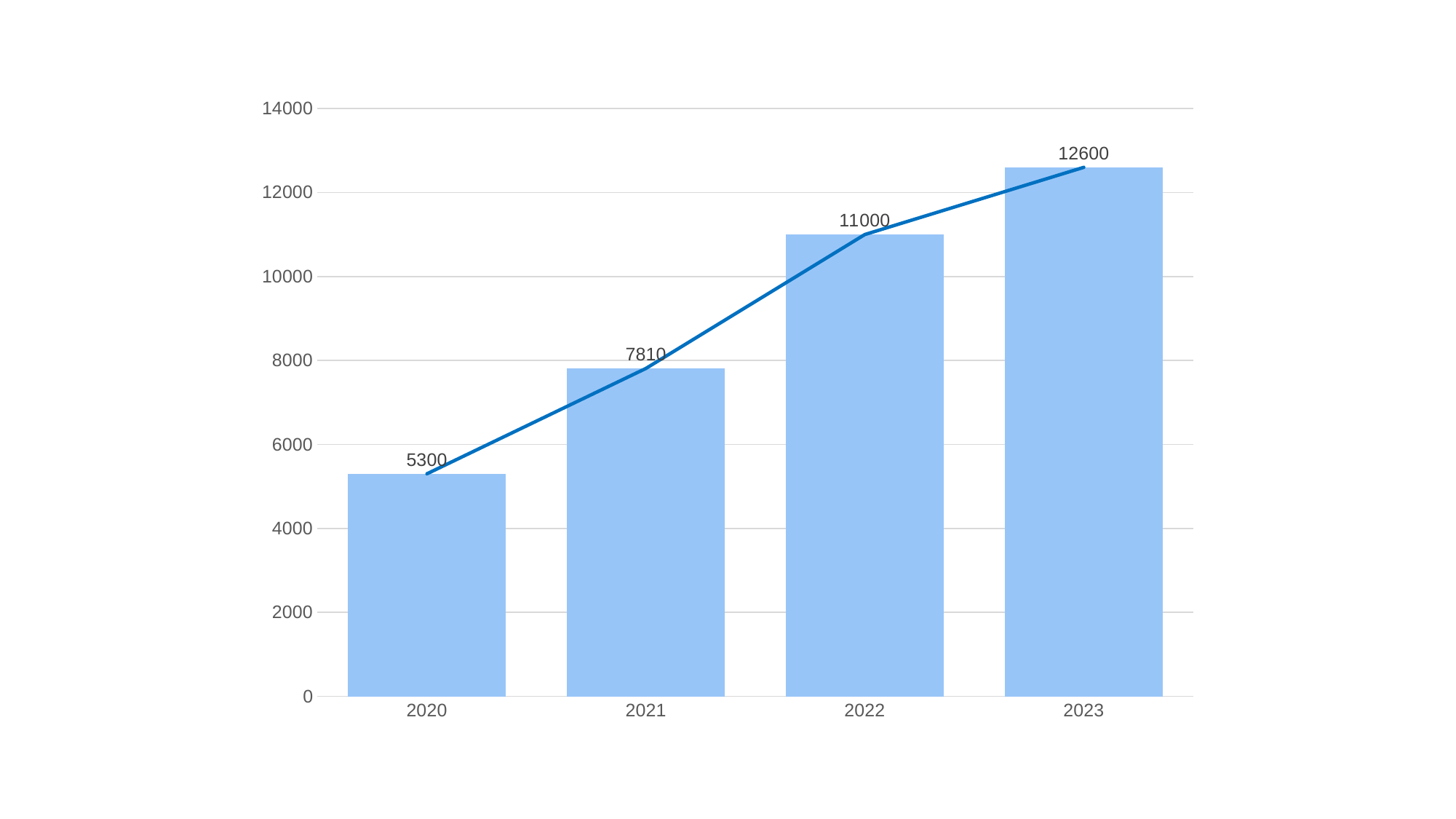

### Chart

| Category | 계열 1 | 열1 |
|---|---|---|
| 2020 | 5300.0 | 5300.0 |
| 2021 | 7810.0 | 7810.0 |
| 2022 | 11000.0 | 11000.0 |
| 2023 | 12600.0 | 12600.0 |